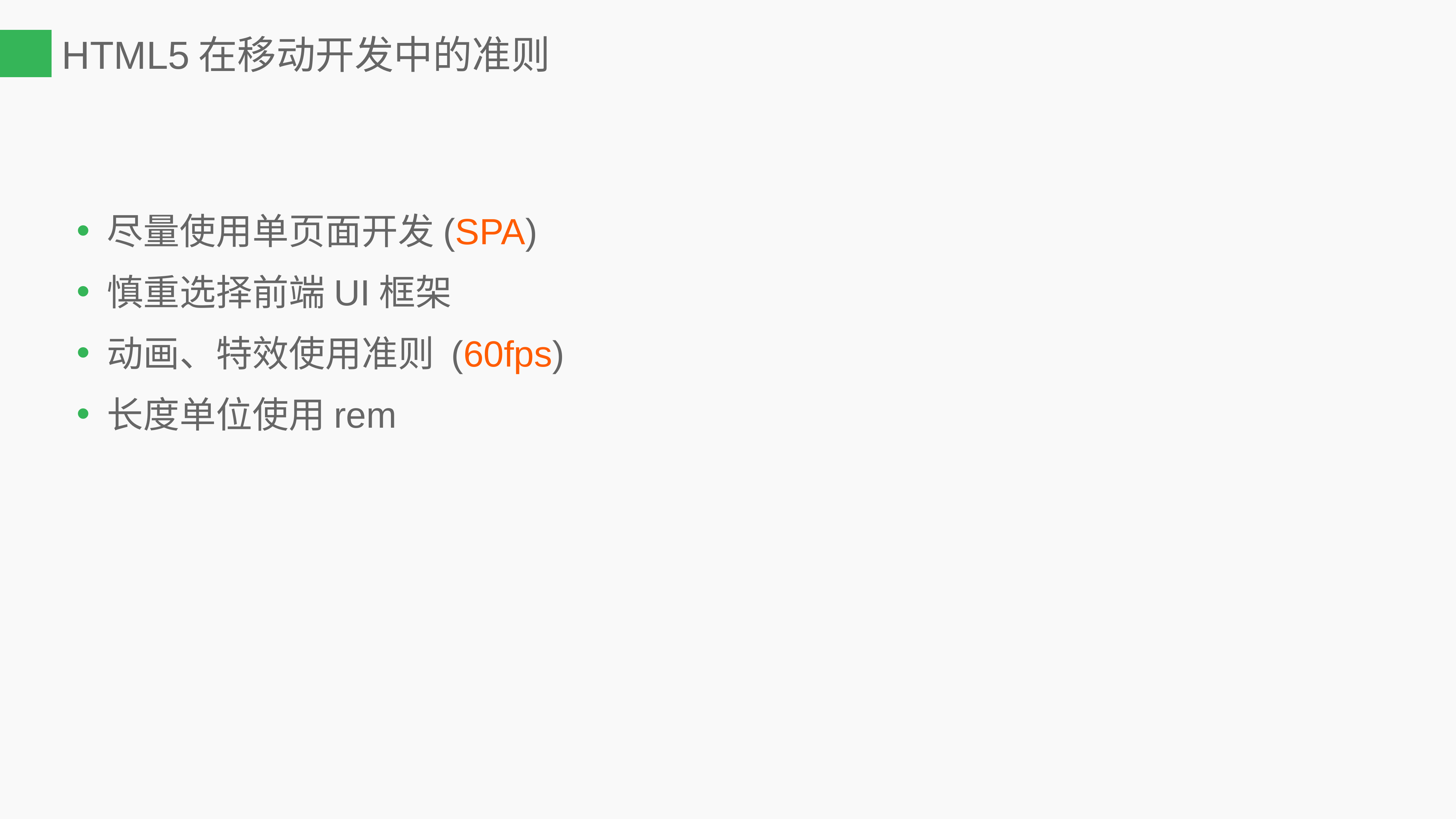

# HTML5在移动开发中的准则
尽量使用单页面开发(SPA)
慎重选择前端UI框架
动画、特效使用准则 (60fps)
长度单位使用rem